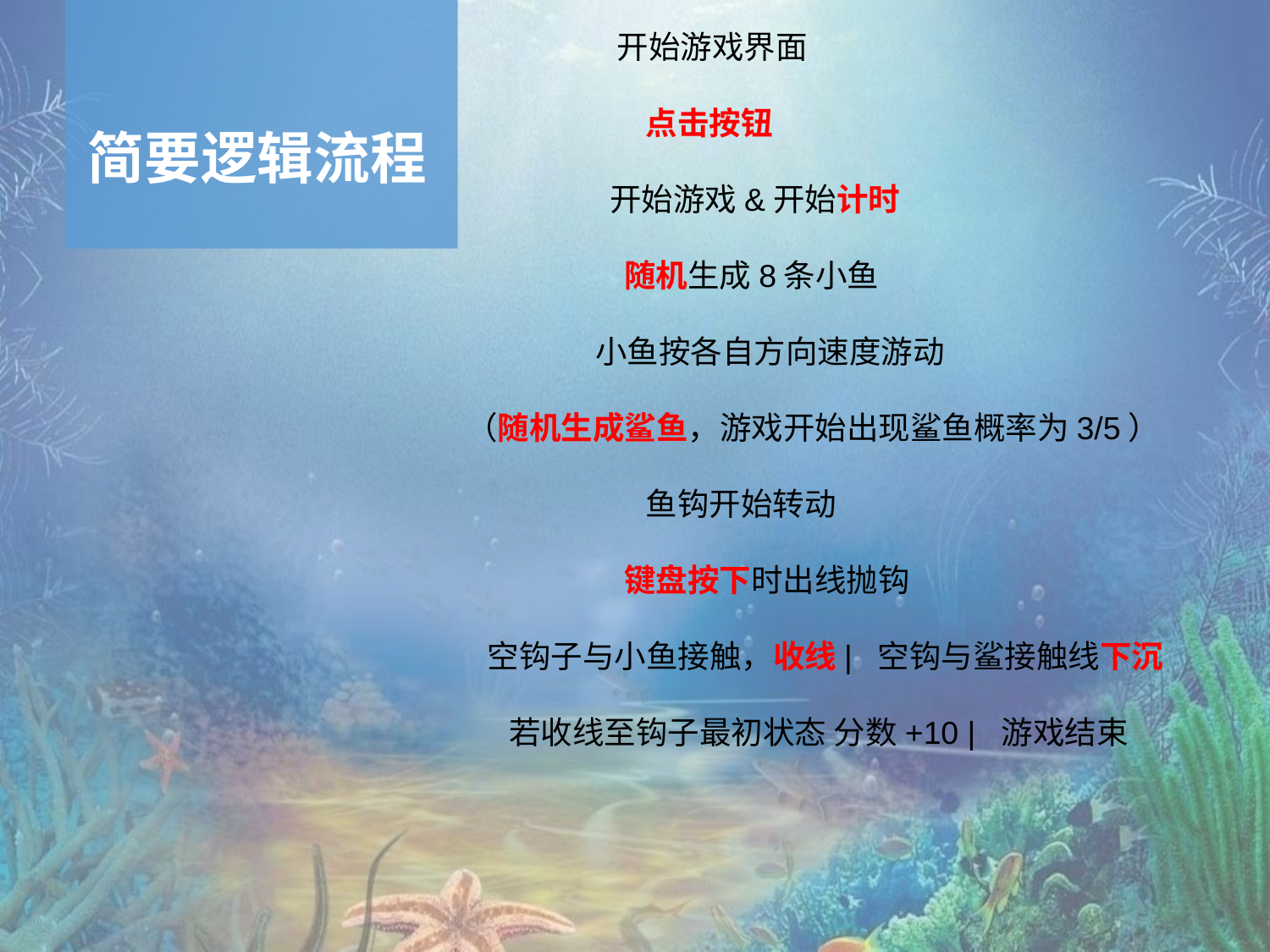

开始游戏界面

                                  点击按钮

                             开始游戏&开始计时

                               随机生成8条小鱼

                           小鱼按各自方向速度游动

         （随机生成鲨鱼，游戏开始出现鲨鱼概率为3/5）

                                  鱼钩开始转动

                               键盘按下时出线抛钩

            空钩子与小鱼接触，收线|  空钩与鲨接触线下沉

               若收线至钩子最初状态 分数+10 |  游戏结束

简要逻辑流程